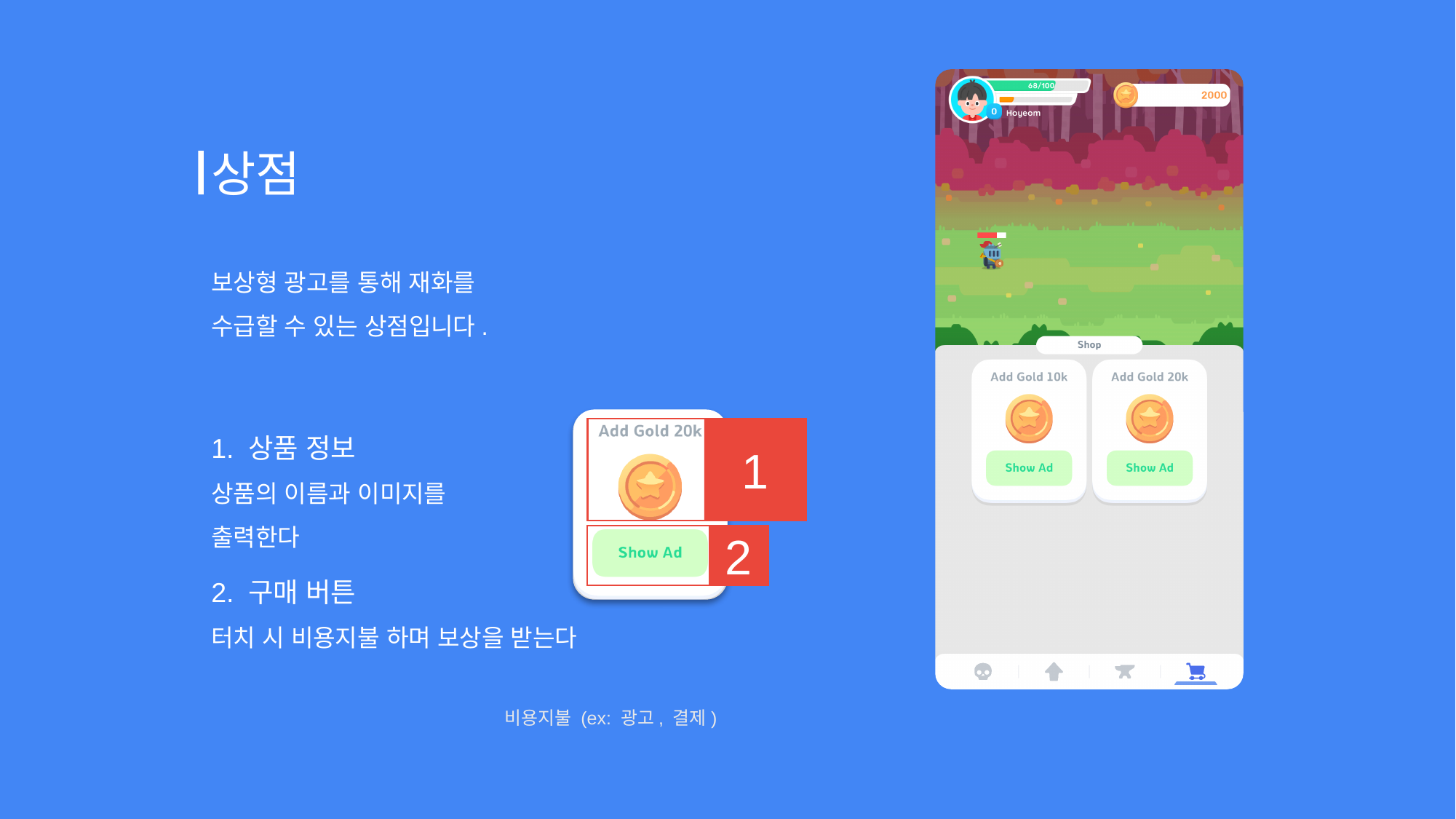

상점

보상형 광고를 통해 재화를
수급할 수 있는 상점입니다.
1. 상품 정보
상품의 이름과 이미지를
출력한다

1

2
2. 구매 버튼
터치 시 비용지불 하며 보상을 받는다

비용지불 (ex: 광고, 결제)